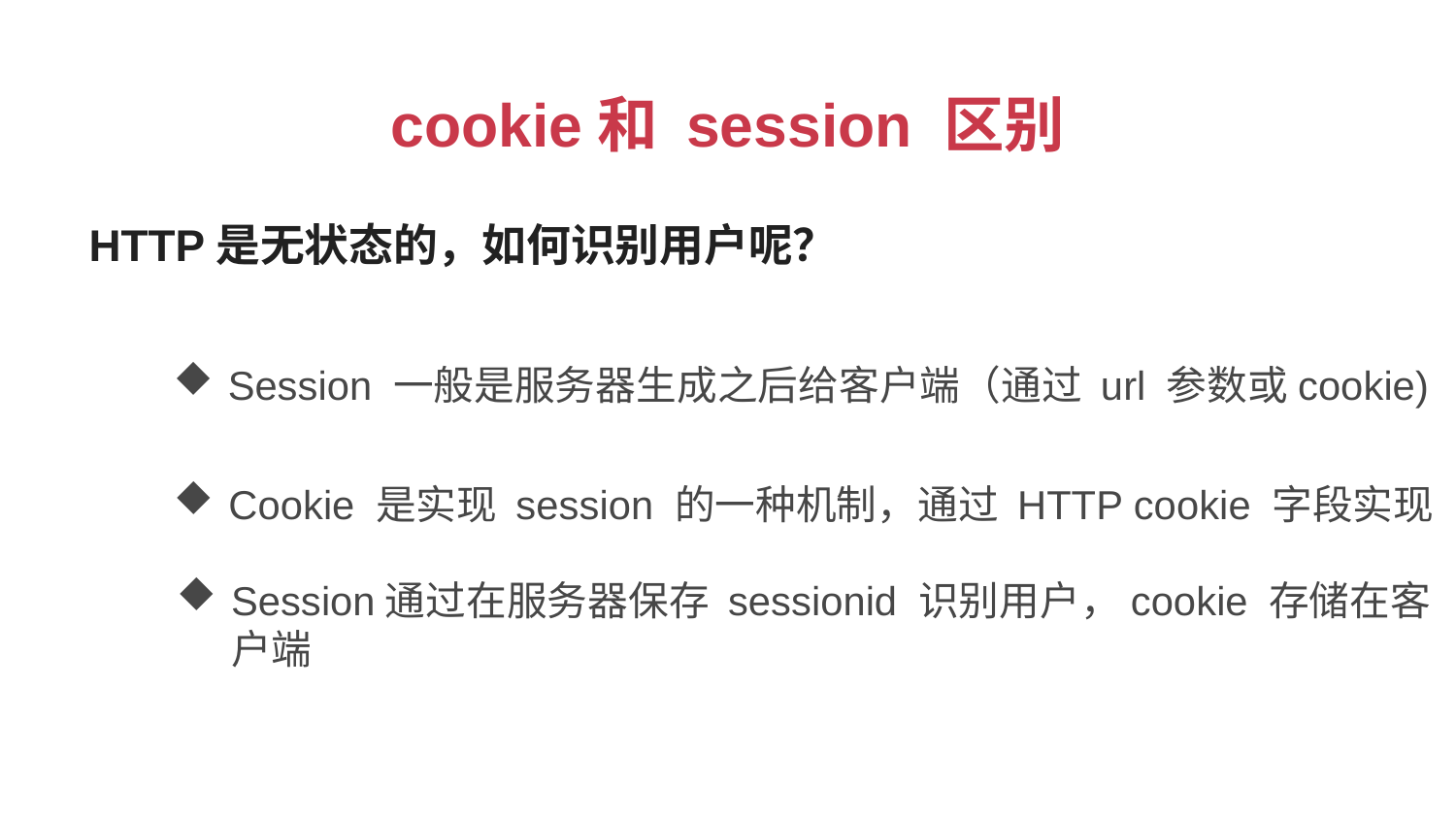

cookie和 session 区别
HTTP是无状态的，如何识别用户呢？
Session 一般是服务器生成之后给客户端（通过 url 参数或cookie)
Cookie 是实现 session 的一种机制，通过 HTTP cookie 字段实现
Session通过在服务器保存 sessionid 识别用户，cookie 存储在客户端